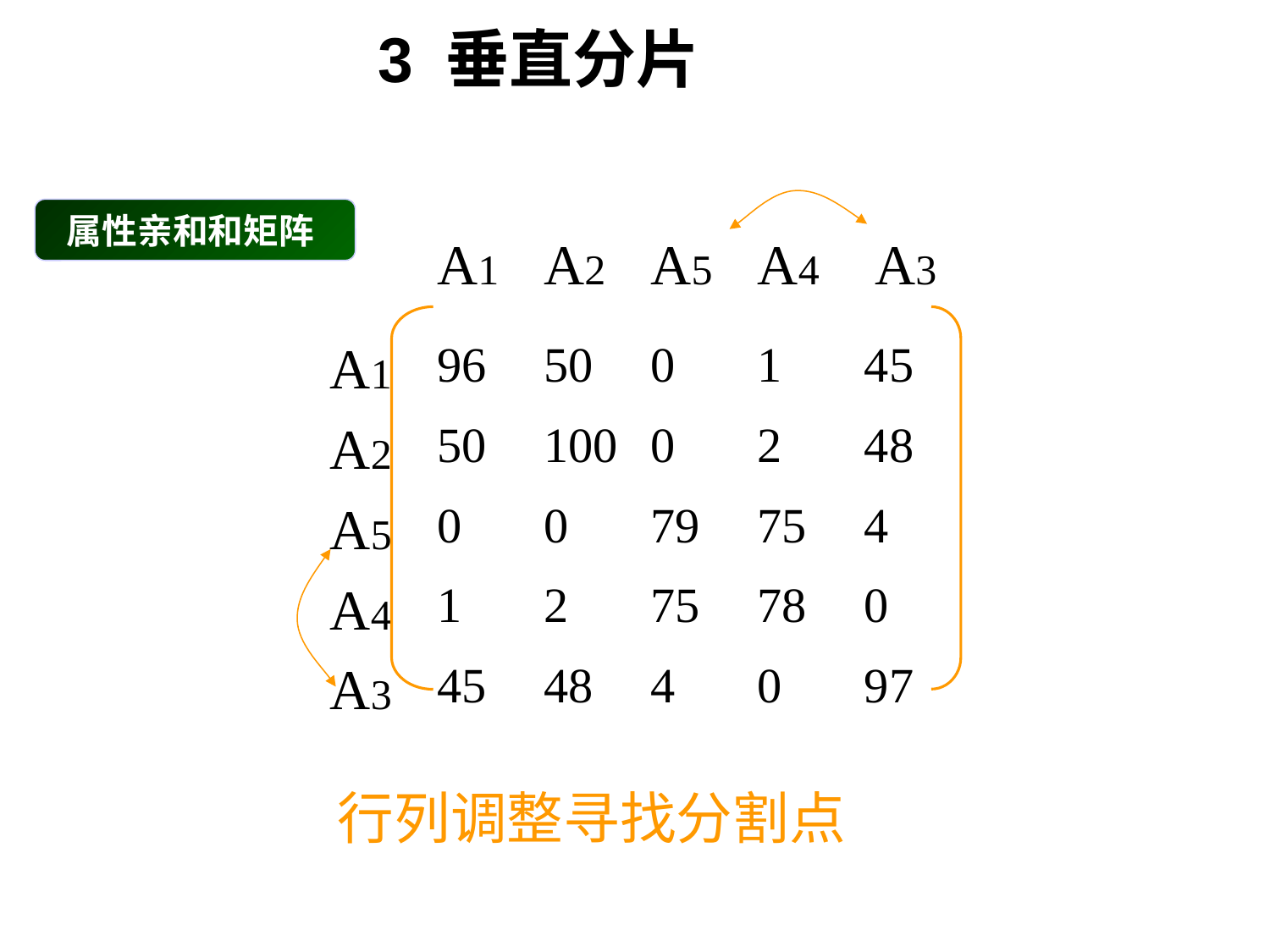

3 垂直分片

 属性亲和和矩阵

A1

A2

A5

A4

 A3

A1

96
50
0
1
45

A2

50
100
0
2
48

A5

0
0
79
75
4

A4

1
2
75
78
0

A3

45
48
4
0
97

行列调整寻找分割点